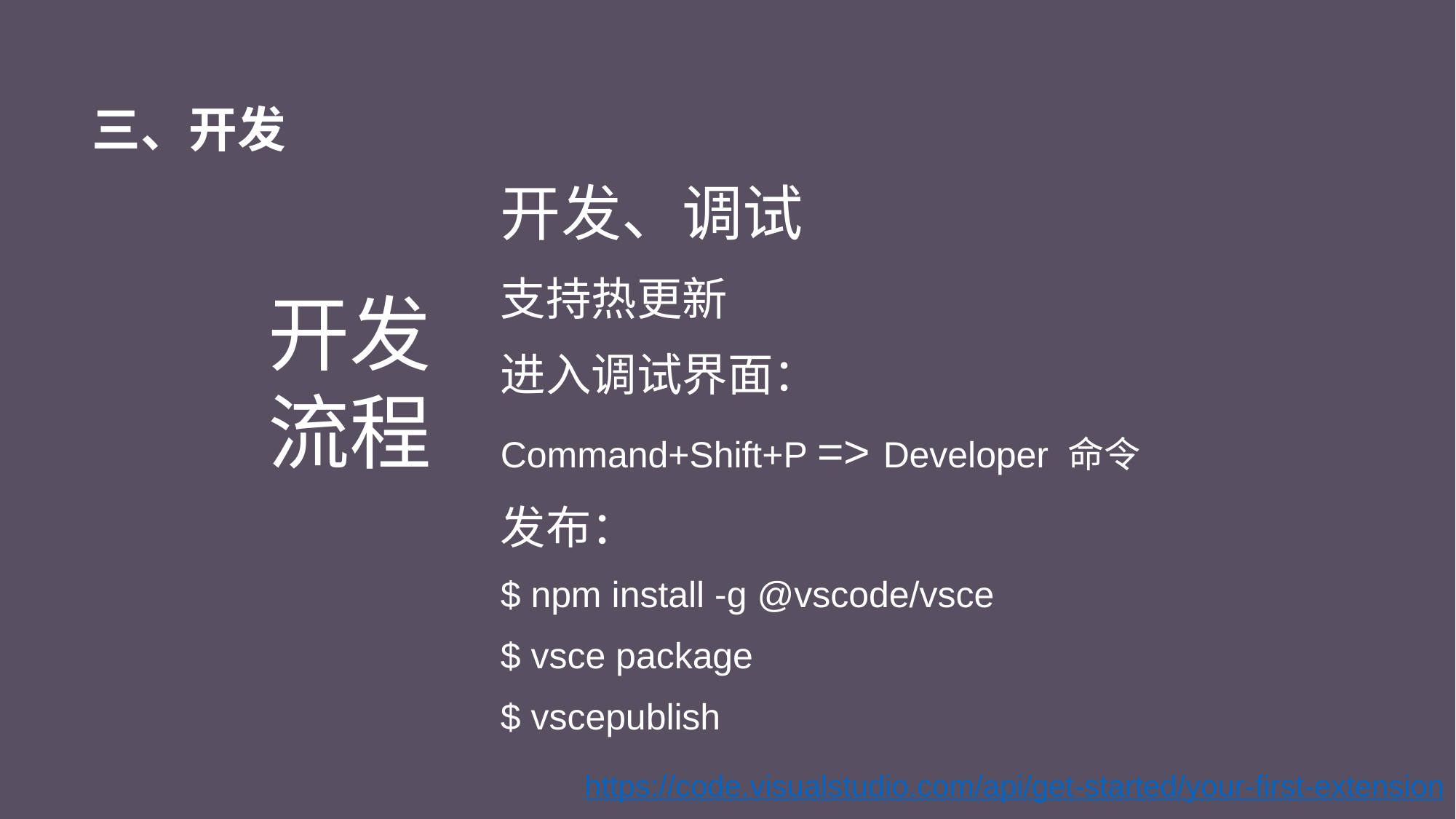

# 三、开发
开发、调试
支持热更新
进入调试界面：
Command+Shift+P => Developer 命令
发布：
$ npm install -g @vscode/vsce
$ vsce package
$ vscepublish
开发流程
https://code.visualstudio.com/api/get-started/your-first-extension